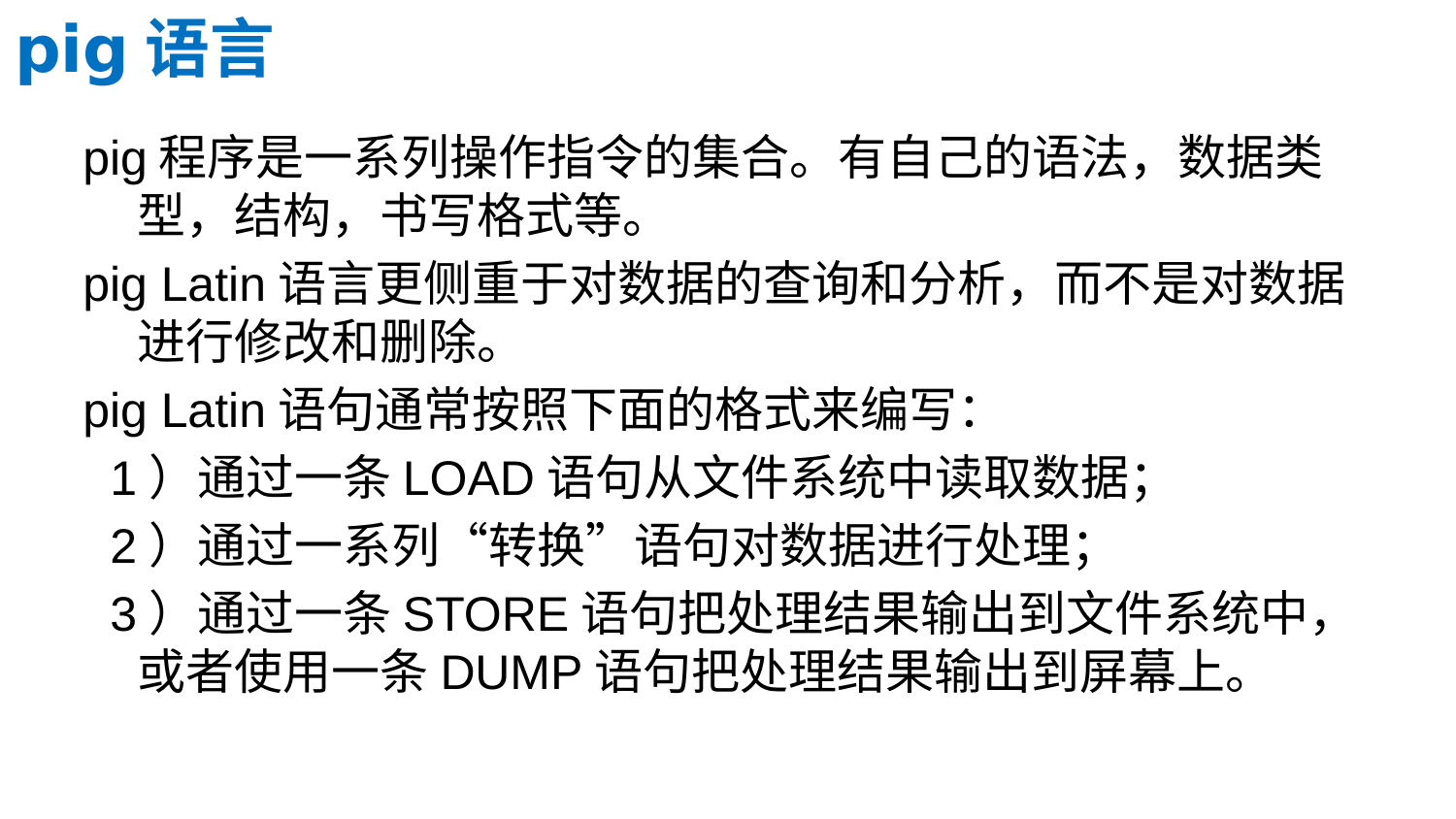

pig语言
pig程序是一系列操作指令的集合。有自己的语法，数据类型，结构，书写格式等。
pig Latin语言更侧重于对数据的查询和分析，而不是对数据进行修改和删除。
pig Latin语句通常按照下面的格式来编写：
  1）通过一条LOAD语句从文件系统中读取数据；
  2）通过一系列“转换”语句对数据进行处理；
  3）通过一条STORE语句把处理结果输出到文件系统中，或者使用一条DUMP语句把处理结果输出到屏幕上。